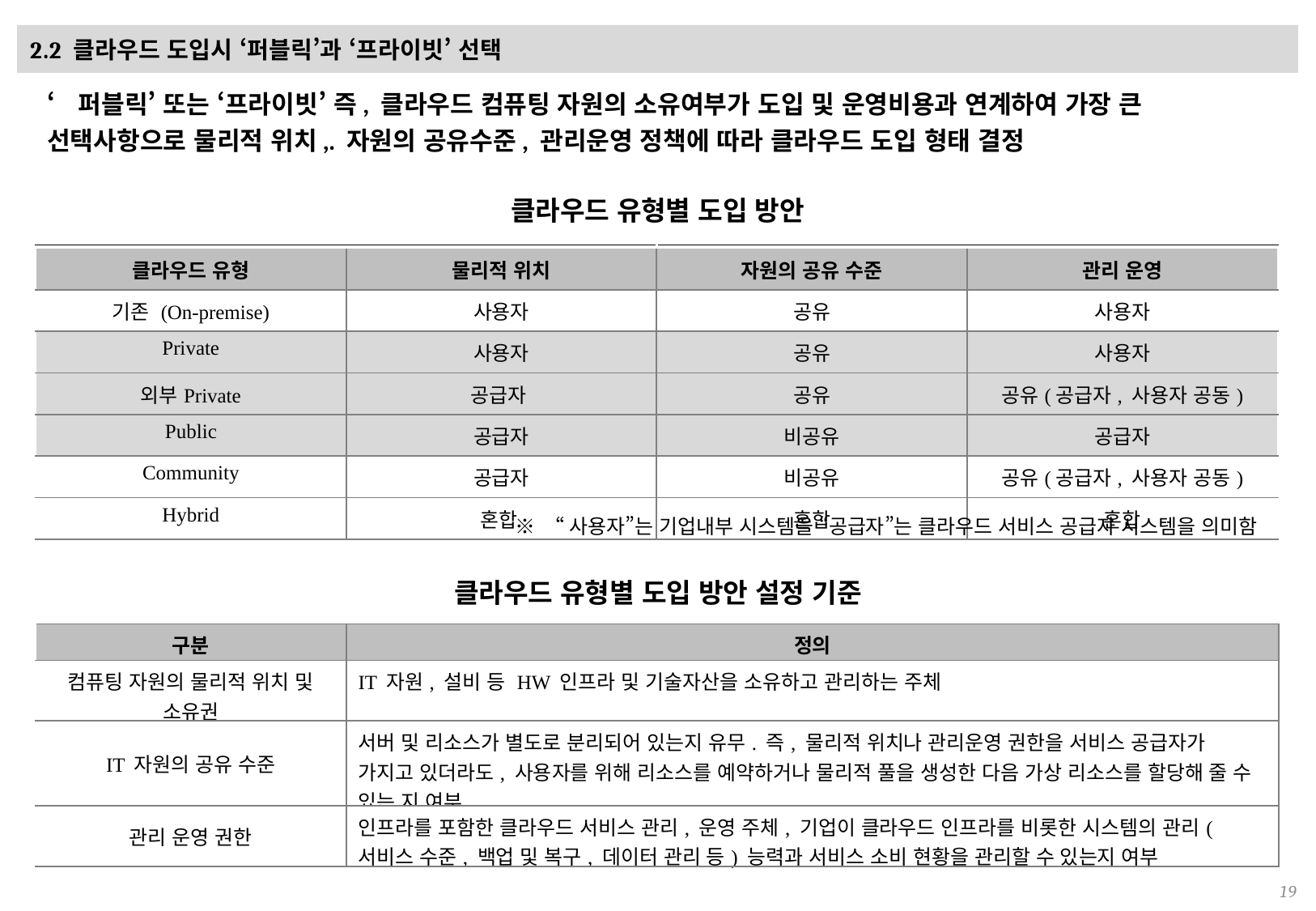

# 2.2 클라우드 도입시 ‘퍼블릭’과 ‘프라이빗’ 선택
‘퍼블릭’ 또는 ‘프라이빗’ 즉, 클라우드 컴퓨팅 자원의 소유여부가 도입 및 운영비용과 연계하여 가장 큰 선택사항으로 물리적 위치,. 자원의 공유수준, 관리운영 정책에 따라 클라우드 도입 형태 결정
클라우드 유형별 도입 방안
| 클라우드 유형 | 물리적 위치 | 자원의 공유 수준 | 관리 운영 |
| --- | --- | --- | --- |
| 기존 (On-premise) | 사용자 | 공유 | 사용자 |
| Private | 사용자 | 공유 | 사용자 |
| 외부Private | 공급자 | 공유 | 공유(공급자, 사용자 공동) |
| Public | 공급자 | 비공유 | 공급자 |
| Community | 공급자 | 비공유 | 공유(공급자, 사용자 공동) |
| Hybrid | 혼합 | 혼합 | 혼합 |
※  “사용자”는 기업내부 시스템을 “공급자”는 클라우드 서비스 공급자 시스템을 의미함
클라우드 유형별 도입 방안 설정 기준
| 구분 | 정의 |
| --- | --- |
| 컴퓨팅 자원의 물리적 위치 및 소유권 | IT 자원, 설비 등 HW 인프라 및 기술자산을 소유하고 관리하는 주체 |
| IT 자원의 공유 수준 | 서버 및 리소스가 별도로 분리되어 있는지 유무. 즉, 물리적 위치나 관리운영 권한을 서비스 공급자가 가지고 있더라도, 사용자를 위해 리소스를 예약하거나 물리적 풀을 생성한 다음 가상 리소스를 할당해 줄 수 있는 지 여부 |
| 관리 운영 권한 | 인프라를 포함한 클라우드 서비스 관리, 운영 주체, 기업이 클라우드 인프라를 비롯한 시스템의 관리(서비스 수준, 백업 및 복구, 데이터 관리 등) 능력과 서비스 소비 현황을 관리할 수 있는지 여부 |